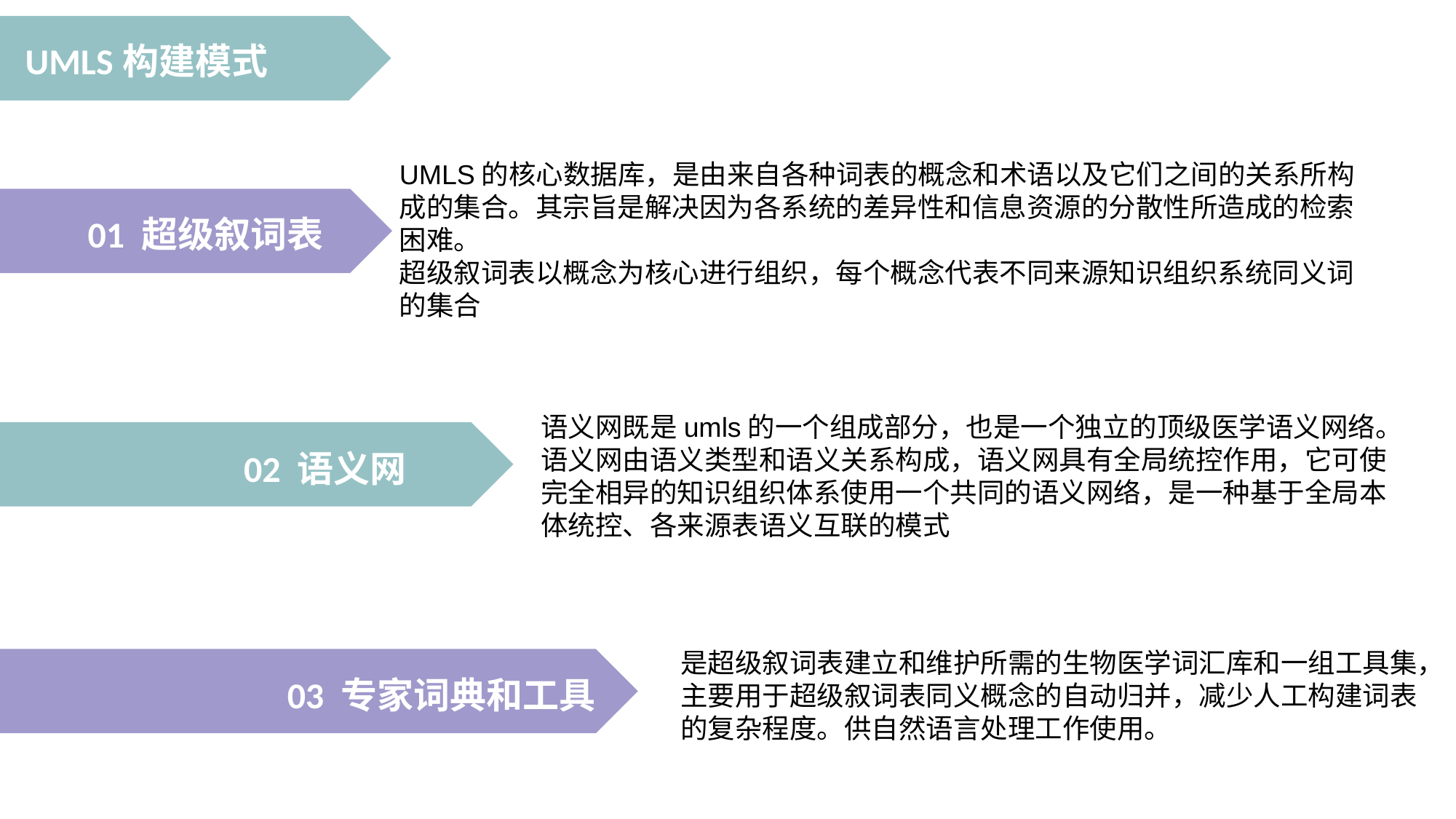

UMLS构建模式
UMLS的核心数据库，是由来自各种词表的概念和术语以及它们之间的关系所构成的集合。其宗旨是解决因为各系统的差异性和信息资源的分散性所造成的检索困难。
超级叙词表以概念为核心进行组织，每个概念代表不同来源知识组织系统同义词的集合

01 超级叙词表

语义网既是umls的一个组成部分，也是一个独立的顶级医学语义网络。语义网由语义类型和语义关系构成，语义网具有全局统控作用，它可使完全相异的知识组织体系使用一个共同的语义网络，是一种基于全局本体统控、各来源表语义互联的模式

02 语义网

是超级叙词表建立和维护所需的生物医学词汇库和一组工具集，主要用于超级叙词表同义概念的自动归并，减少人工构建词表的复杂程度。供自然语言处理工作使用。

03 专家词典和工具